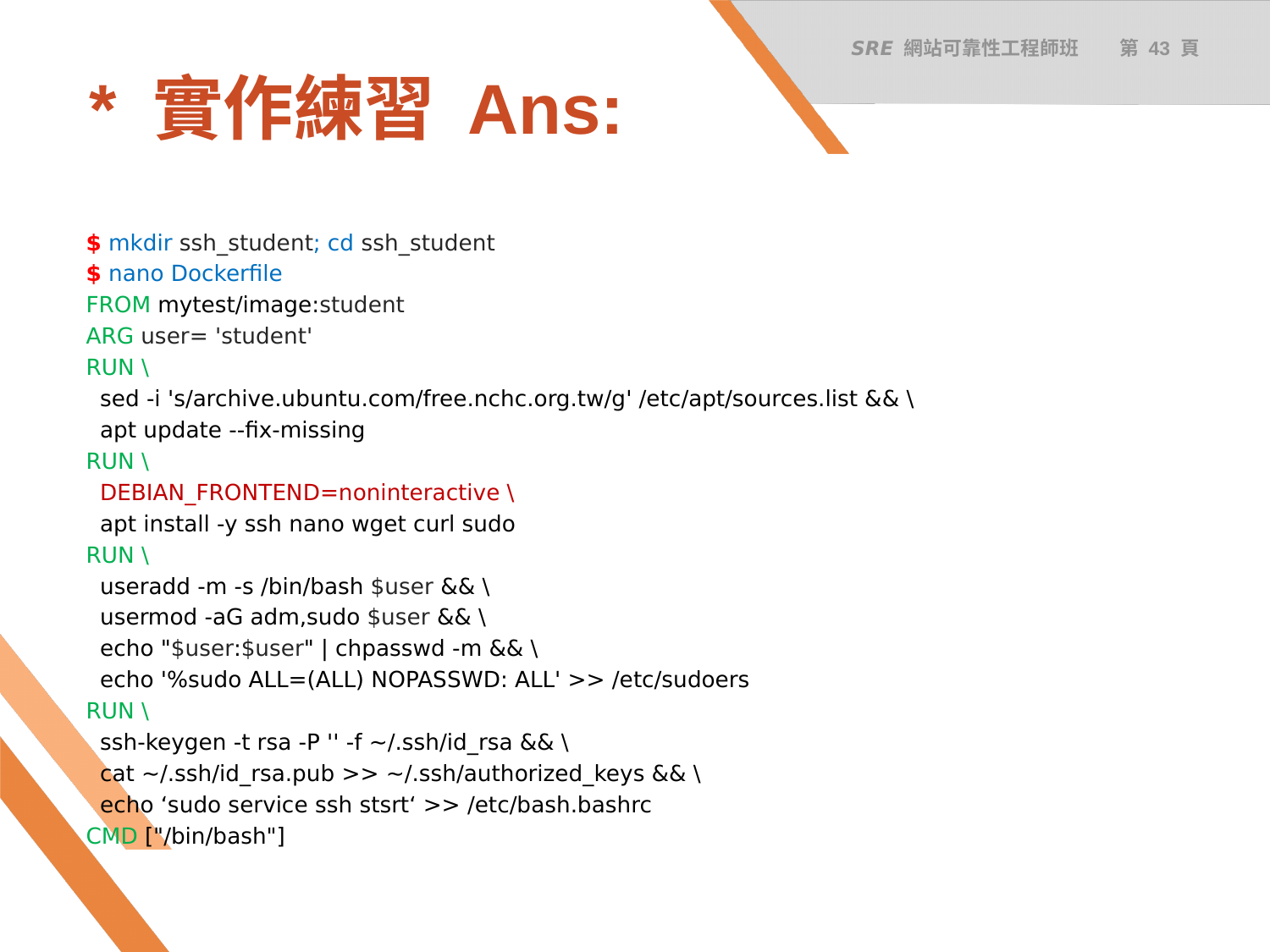

SRE 網站可靠性工程師班
第 43 頁
# * 實作練習 Ans:
$ mkdir ssh_student; cd ssh_student
$ nano Dockerfile
FROM mytest/image:student
ARG user= 'student'
RUN \
  sed -i 's/archive.ubuntu.com/free.nchc.org.tw/g' /etc/apt/sources.list && \
  apt update --fix-missing
RUN \
  DEBIAN_FRONTEND=noninteractive \
  apt install -y ssh nano wget curl sudo
RUN \
  useradd -m -s /bin/bash $user && \
  usermod -aG adm,sudo $user && \
  echo "$user:$user" | chpasswd -m && \
  echo '%sudo ALL=(ALL) NOPASSWD: ALL' >> /etc/sudoers
RUN \
  ssh-keygen -t rsa -P '' -f ~/.ssh/id_rsa && \
  cat ~/.ssh/id_rsa.pub >> ~/.ssh/authorized_keys && \
  echo ‘sudo service ssh stsrt‘ >> /etc/bash.bashrc
CMD ["/bin/bash"]